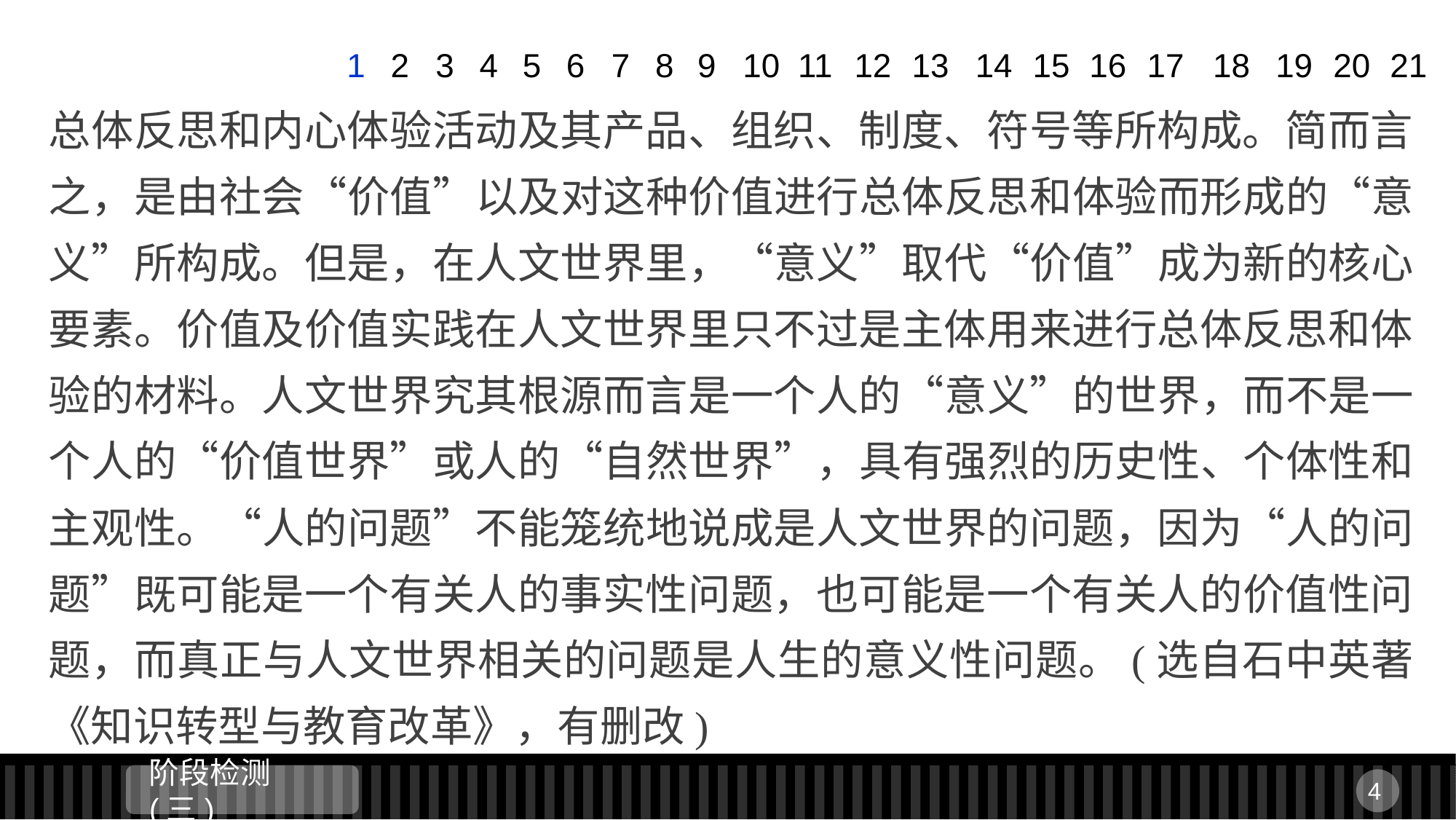

1
2
3
4
5
6
7
8
9
11
12
13
14
15
16
17
18
19
20
21
10
总体反思和内心体验活动及其产品、组织、制度、符号等所构成。简而言之，是由社会“价值”以及对这种价值进行总体反思和体验而形成的“意义”所构成。但是，在人文世界里，“意义”取代“价值”成为新的核心要素。价值及价值实践在人文世界里只不过是主体用来进行总体反思和体验的材料。人文世界究其根源而言是一个人的“意义”的世界，而不是一个人的“价值世界”或人的“自然世界”，具有强烈的历史性、个体性和主观性。“人的问题”不能笼统地说成是人文世界的问题，因为“人的问题”既可能是一个有关人的事实性问题，也可能是一个有关人的价值性问题，而真正与人文世界相关的问题是人生的意义性问题。(选自石中英著《知识转型与教育改革》，有删改)